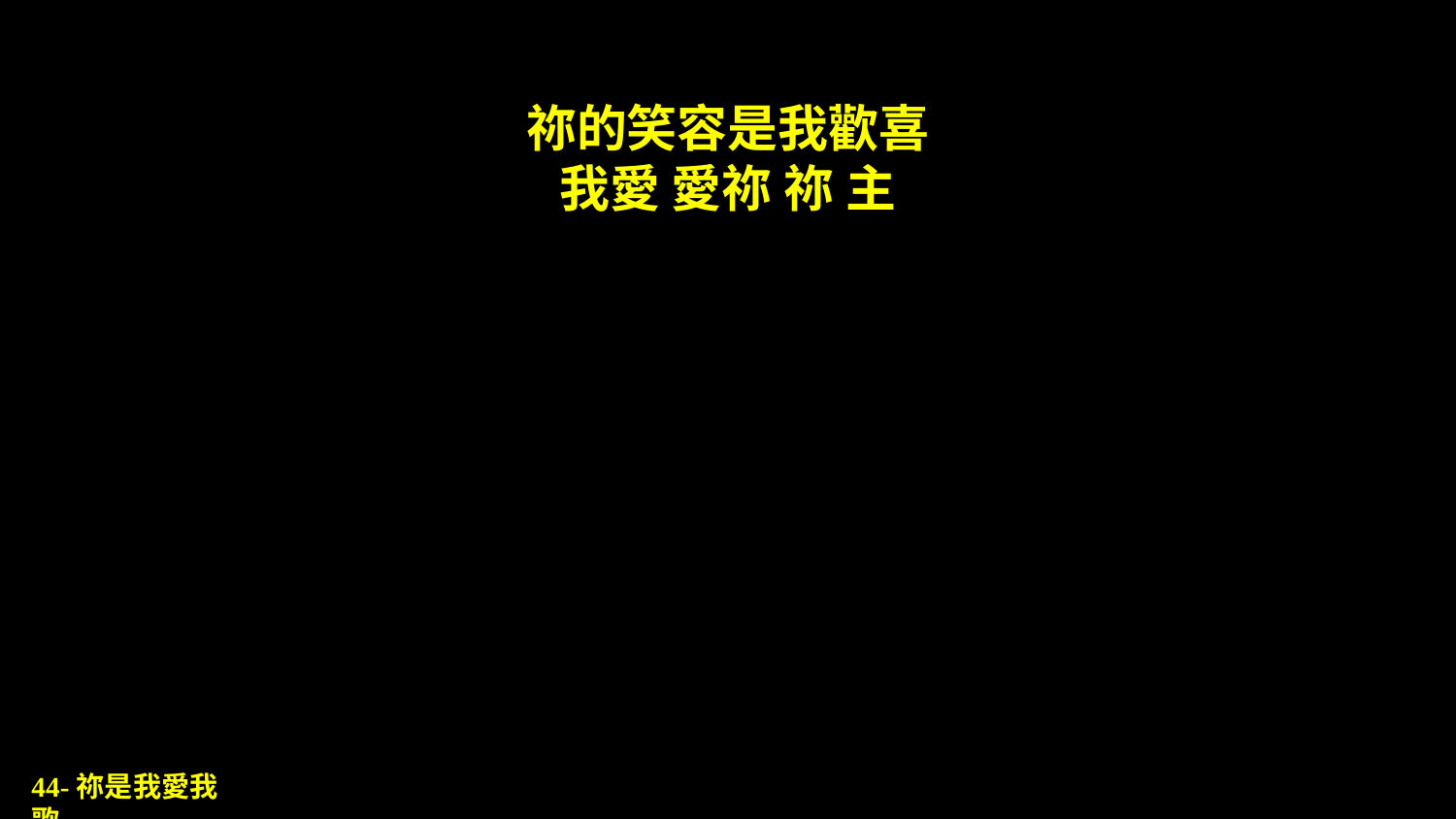

# 祢的笑容是我歡喜 我愛 愛祢 祢 主
44-祢是我愛我歌